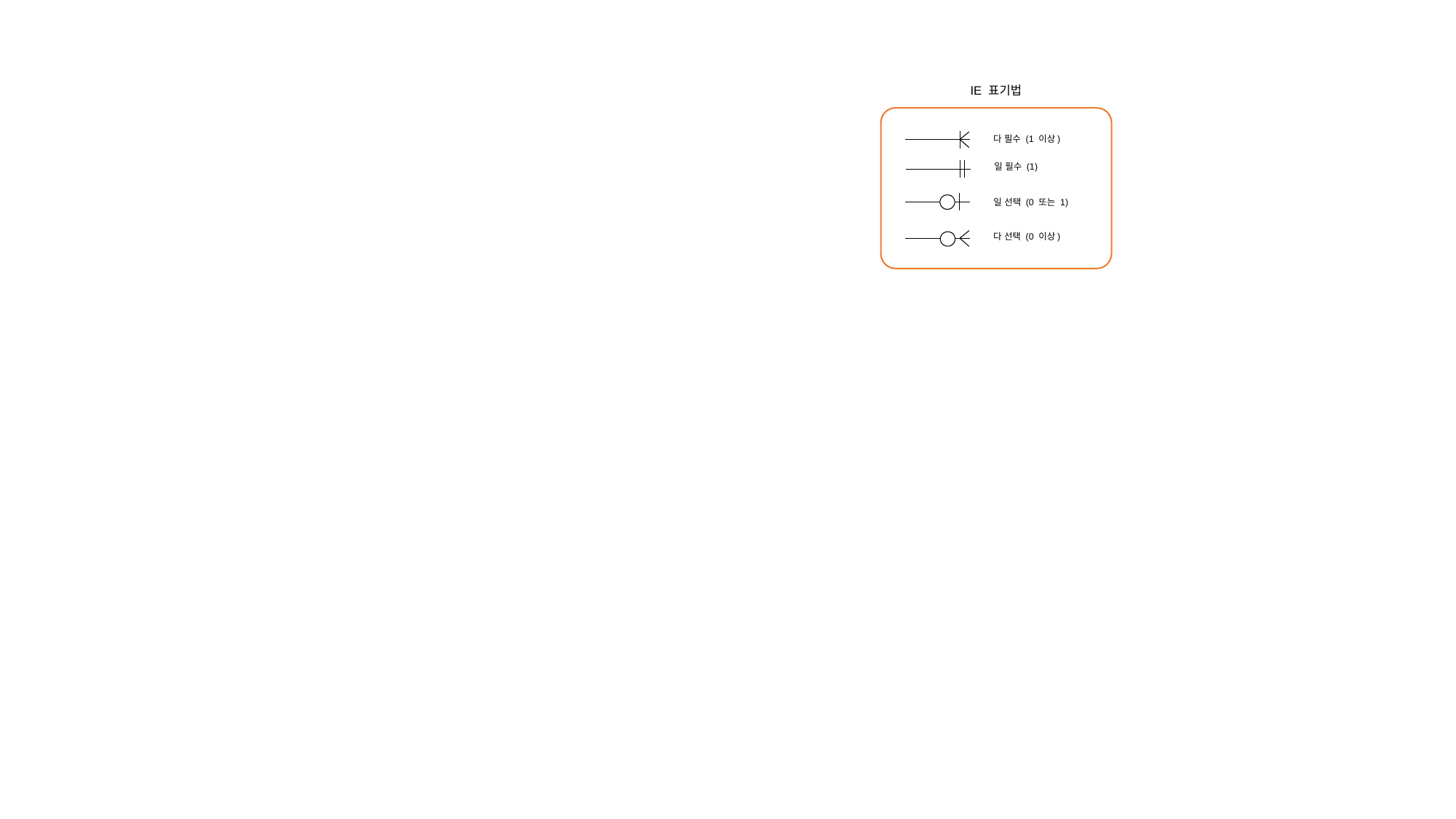

IE 표기법

다 필수 (1 이상)
일 필수 (1)
일 선택 (0 또는 1)

다 선택 (0 이상)